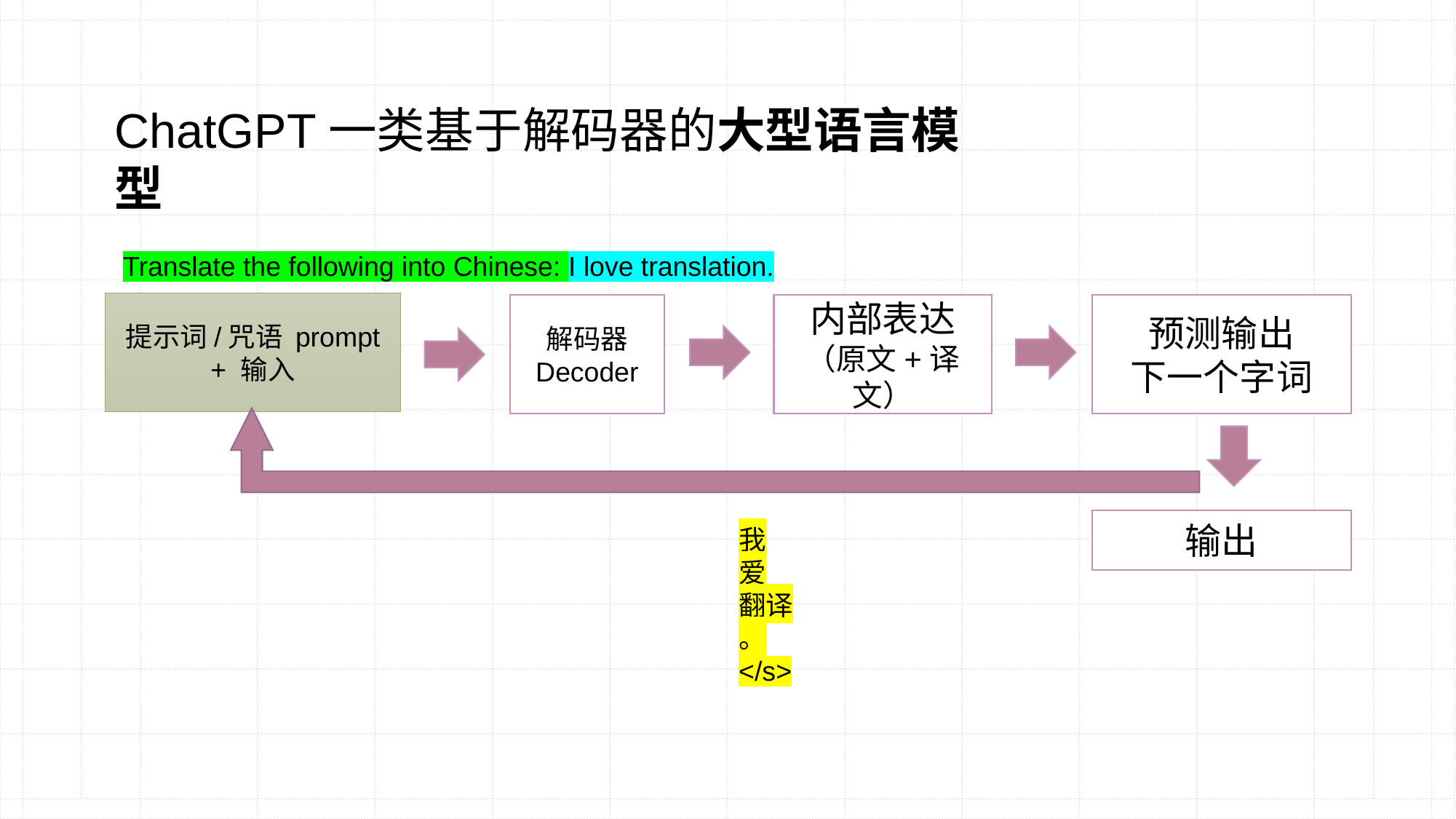

ChatGPT一类基于解码器的大型语言模型
Translate the following into Chinese: I love translation.
提示词/咒语 prompt
+ 输入
解码器
Decoder
内部表达
（原文+译文）
预测输出
下一个字词

输出
我
爱
翻译
。
</s>